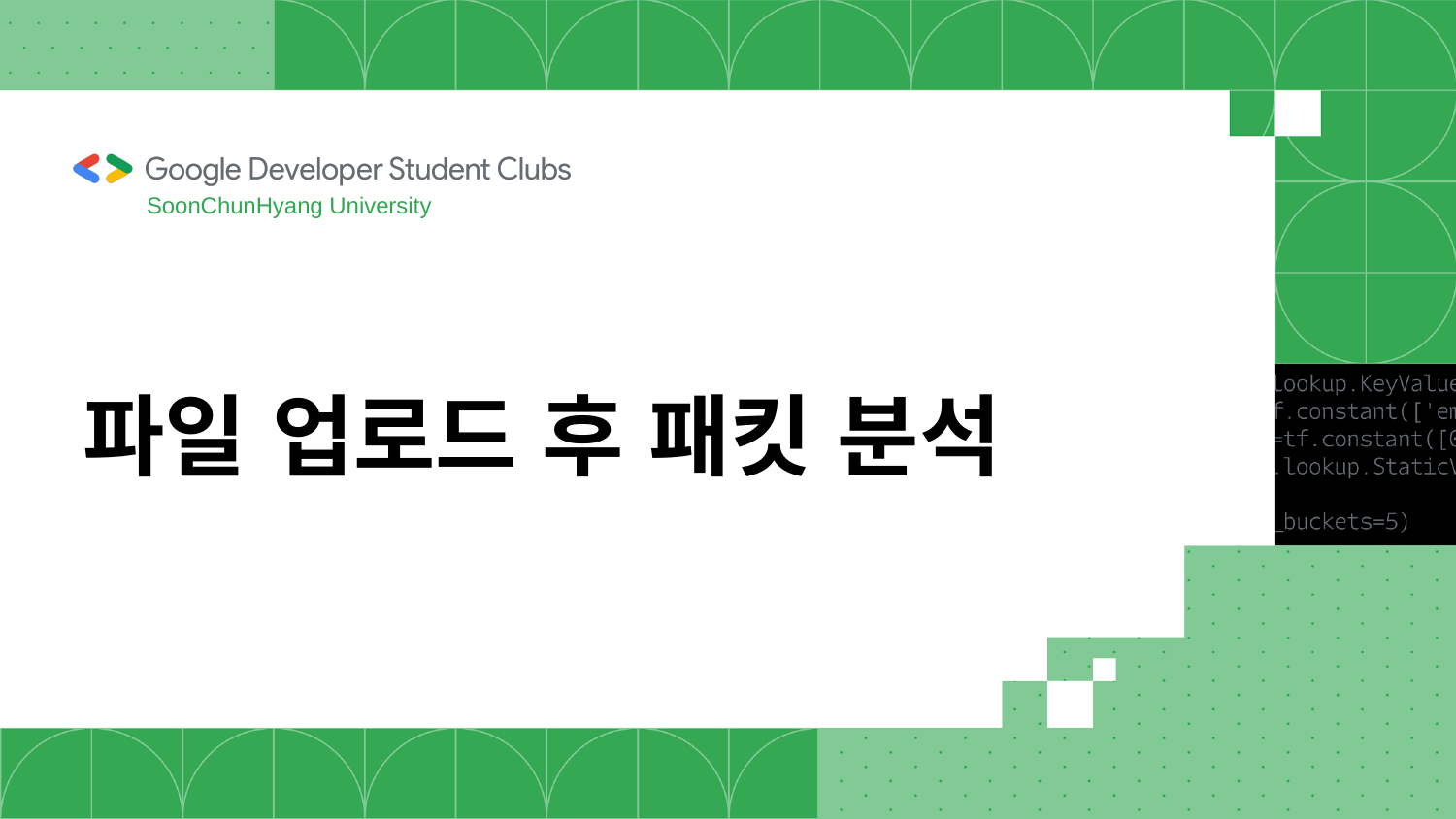

SoonChunHyang University
# 파일 업로드 후 패킷 분석